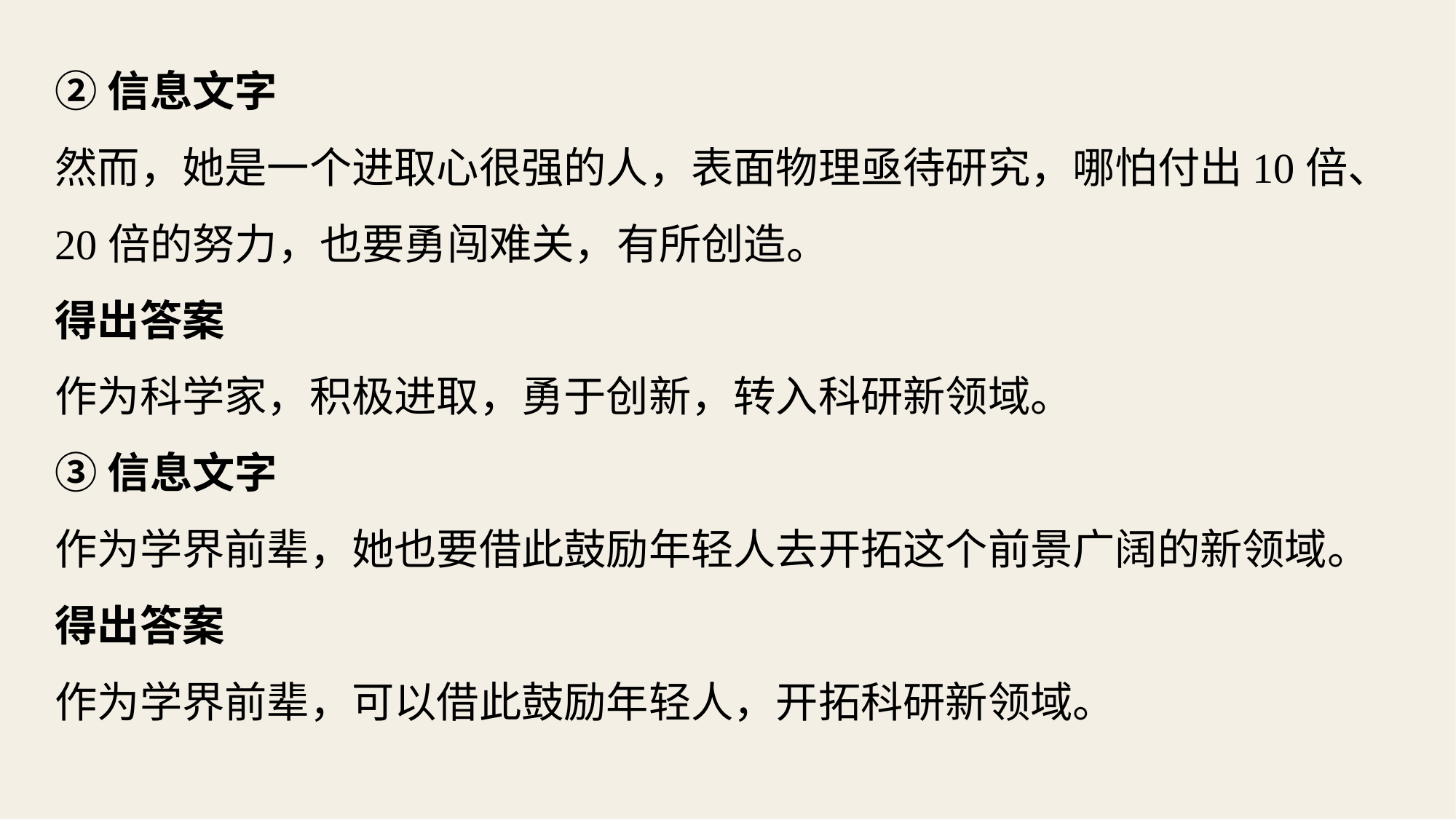

②信息文字
然而，她是一个进取心很强的人，表面物理亟待研究，哪怕付出10倍、20倍的努力，也要勇闯难关，有所创造。
得出答案
作为科学家，积极进取，勇于创新，转入科研新领域。
③信息文字
作为学界前辈，她也要借此鼓励年轻人去开拓这个前景广阔的新领域。
得出答案
作为学界前辈，可以借此鼓励年轻人，开拓科研新领域。